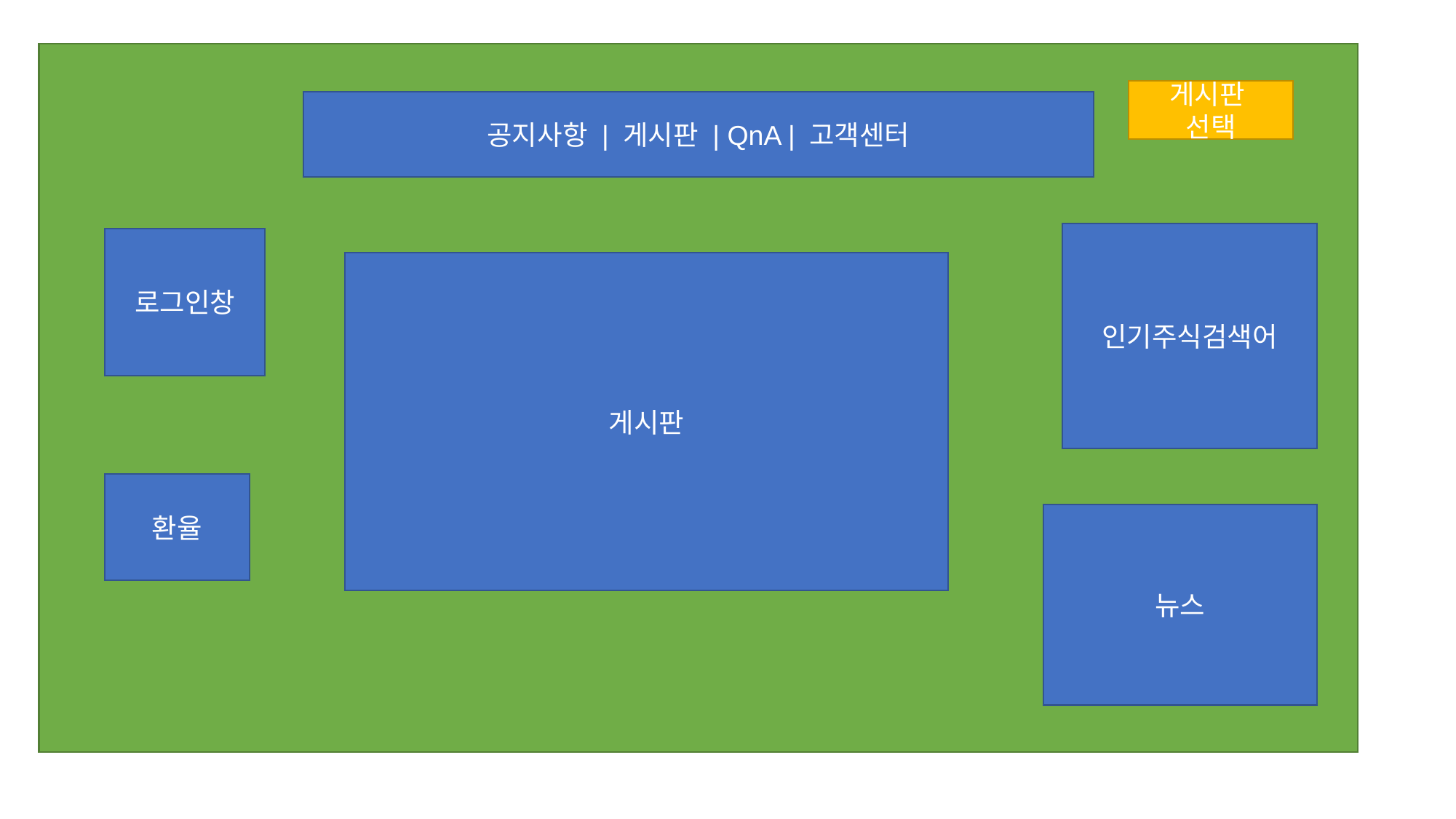

게시판
선택
공지사항 | 게시판 | QnA | 고객센터
인기주식검색어
로그인창
게시판
환율
뉴스